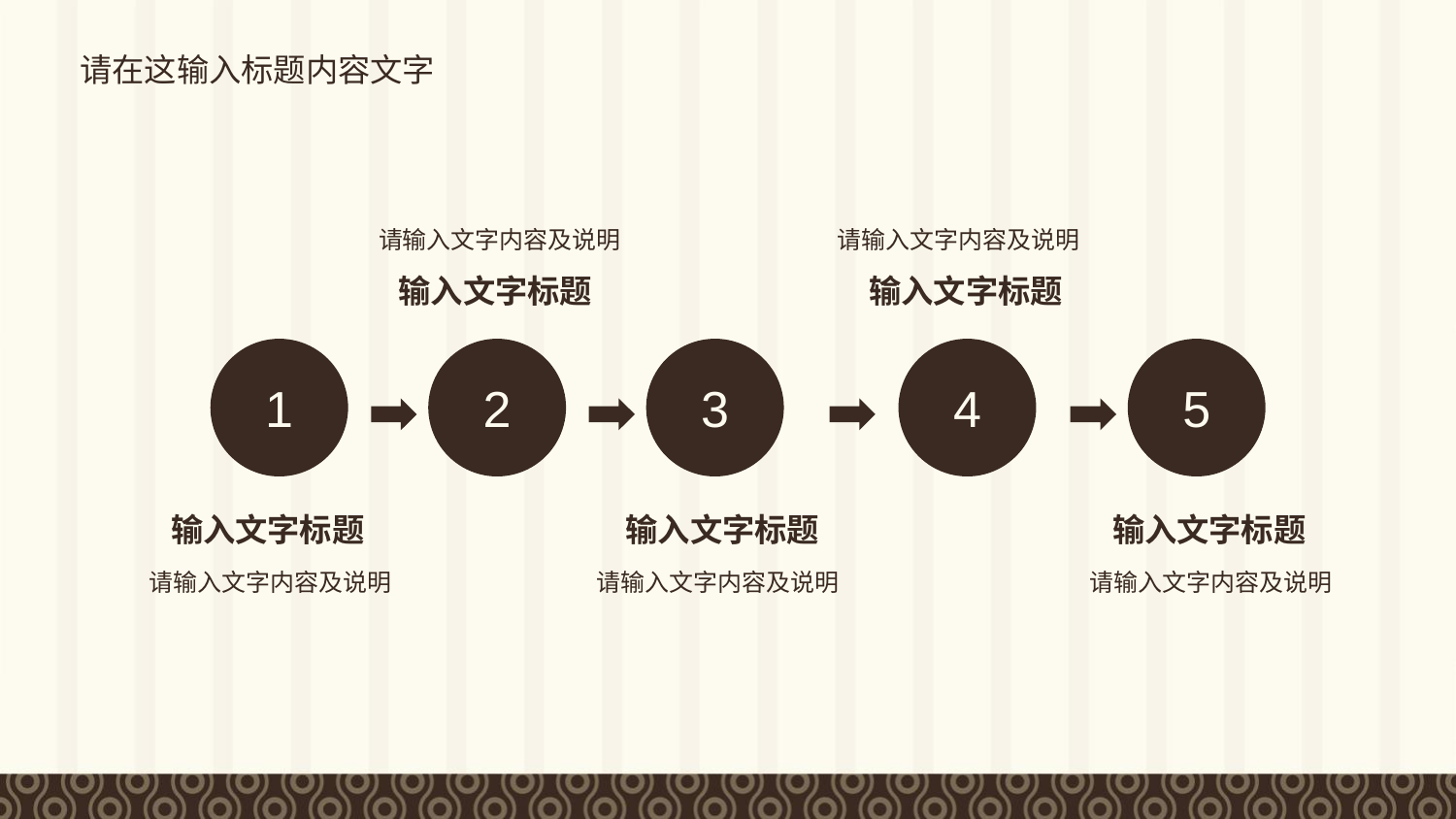

请在这输入标题内容文字
请输入文字内容及说明
请输入文字内容及说明
输入文字标题
输入文字标题
1
2
3
4
5

输入文字标题
输入文字标题
输入文字标题
请输入文字内容及说明
请输入文字内容及说明
请输入文字内容及说明